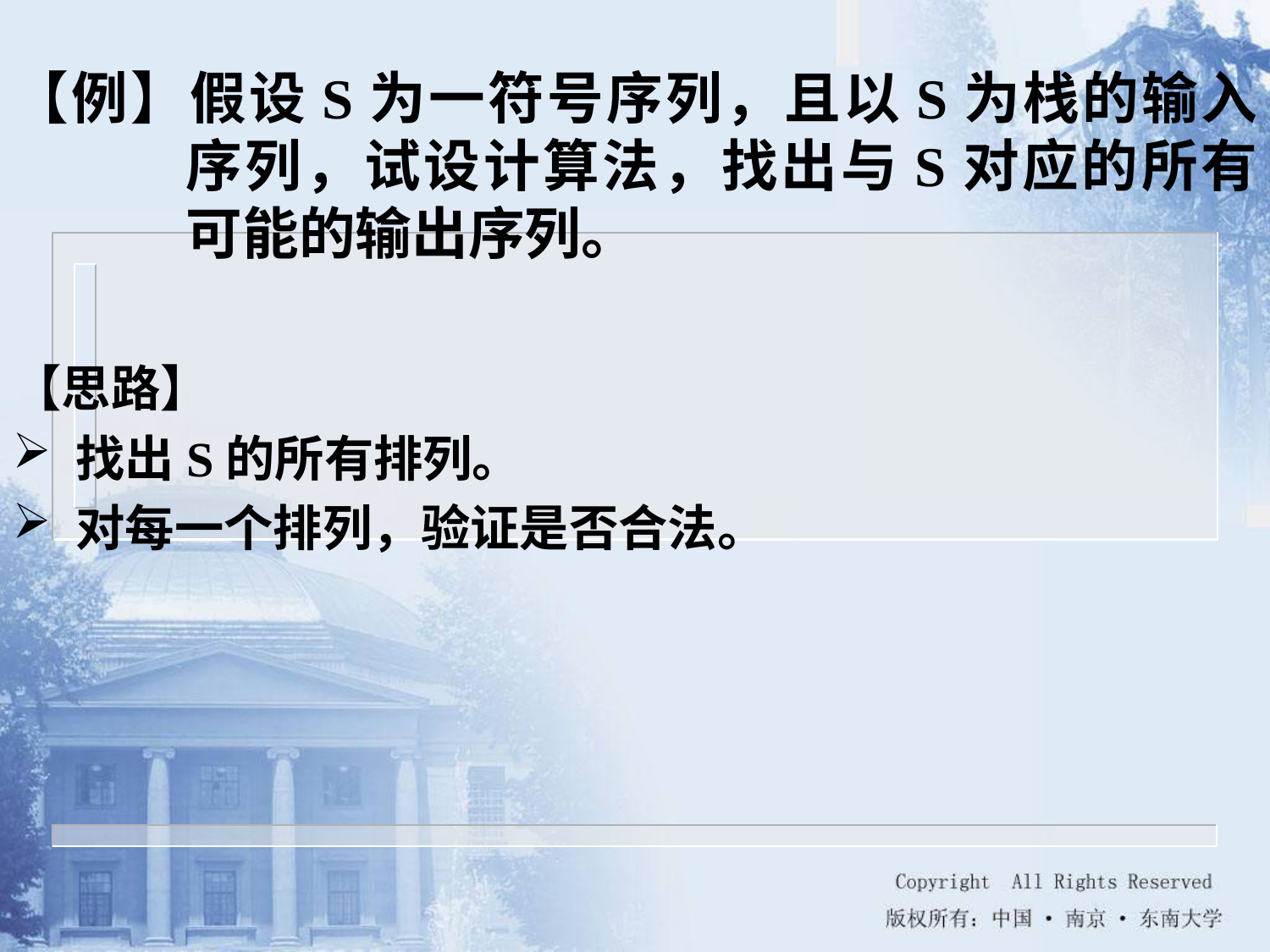

【例】假设S为一符号序列，且以S为栈的输入序列，试设计算法，找出与S对应的所有可能的输出序列。
【思路】
找出S的所有排列。
对每一个排列，验证是否合法。